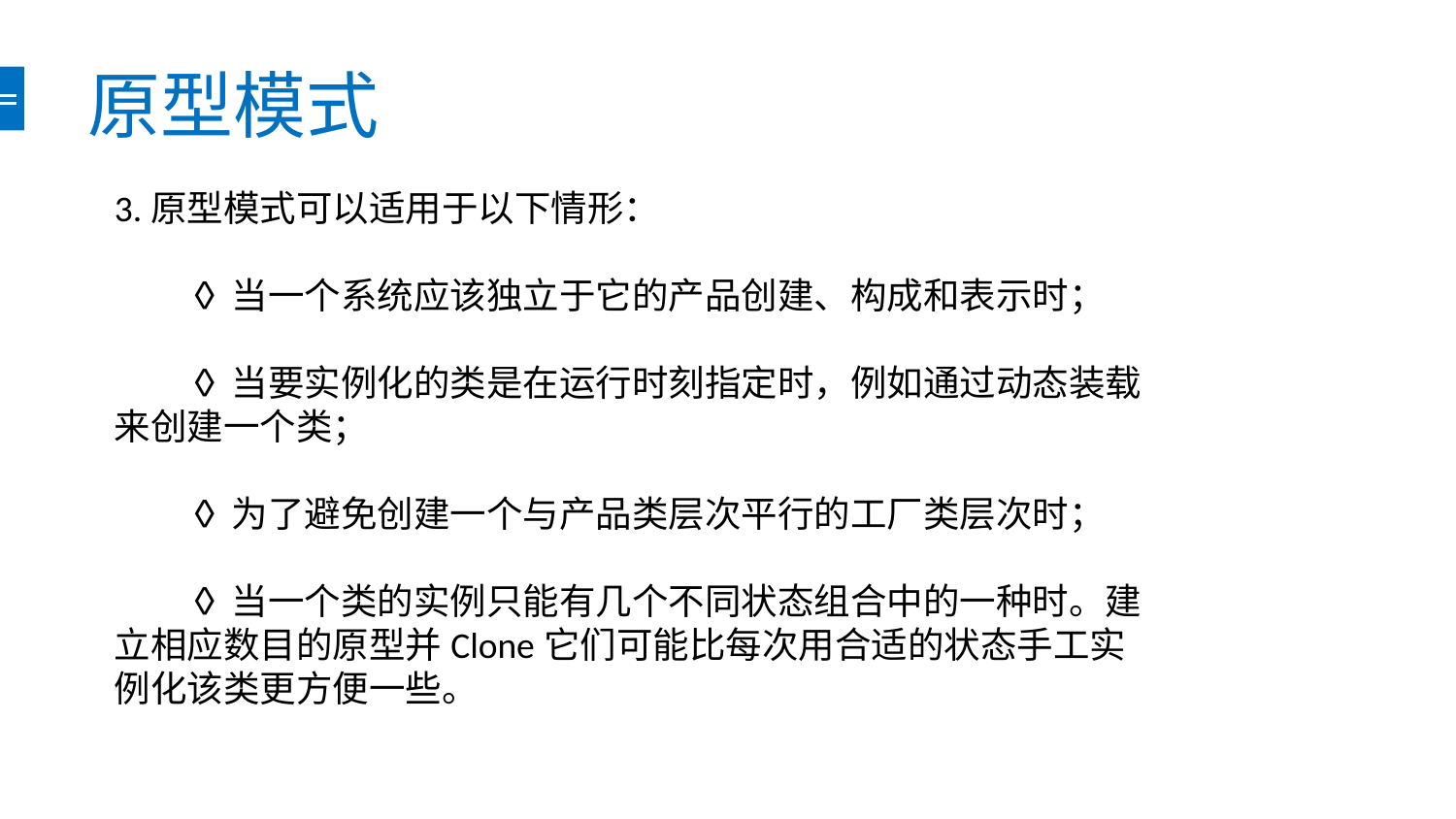

# 原型模式
3.原型模式可以适用于以下情形：

　　◊ 当一个系统应该独立于它的产品创建、构成和表示时；

　　◊ 当要实例化的类是在运行时刻指定时，例如通过动态装载来创建一个类；

　　◊ 为了避免创建一个与产品类层次平行的工厂类层次时；

　　◊ 当一个类的实例只能有几个不同状态组合中的一种时。建立相应数目的原型并Clone它们可能比每次用合适的状态手工实例化该类更方便一些。